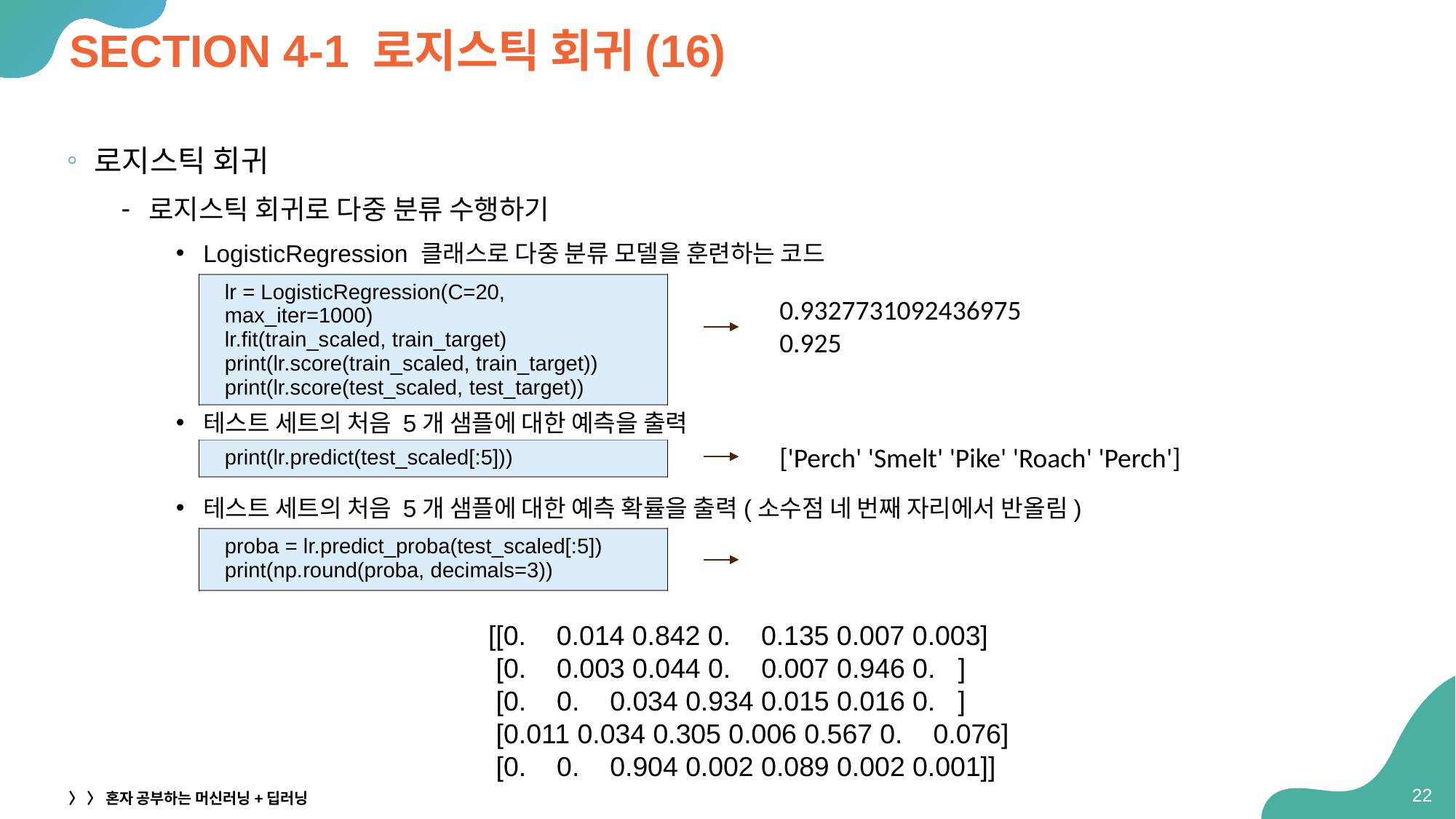

# SECTION 4-1 로지스틱 회귀(16)
로지스틱 회귀
로지스틱 회귀로 다중 분류 수행하기
LogisticRegression 클래스로 다중 분류 모델을 훈련하는 코드

테스트 세트의 처음 5개 샘플에 대한 예측을 출력

테스트 세트의 처음 5개 샘플에 대한 예측 확률을 출력(소수점 네 번째 자리에서 반올림)
| lr = LogisticRegression(C=20, max\_iter=1000) lr.fit(train\_scaled, train\_target) print(lr.score(train\_scaled, train\_target)) print(lr.score(test\_scaled, test\_target)) |
| --- |
0.9327731092436975
0.925
['Perch' 'Smelt' 'Pike' 'Roach' 'Perch']
| print(lr.predict(test\_scaled[:5])) |
| --- |
| proba = lr.predict\_proba(test\_scaled[:5]) print(np.round(proba, decimals=3)) |
| --- |
[[0.    0.014 0.842 0.    0.135 0.007 0.003]
 [0.    0.003 0.044 0.    0.007 0.946 0.   ]
 [0.    0.    0.034 0.934 0.015 0.016 0.   ]
 [0.011 0.034 0.305 0.006 0.567 0.    0.076]
 [0.    0.    0.904 0.002 0.089 0.002 0.001]]
22
〉 〉 혼자 공부하는 머신러닝+딥러닝